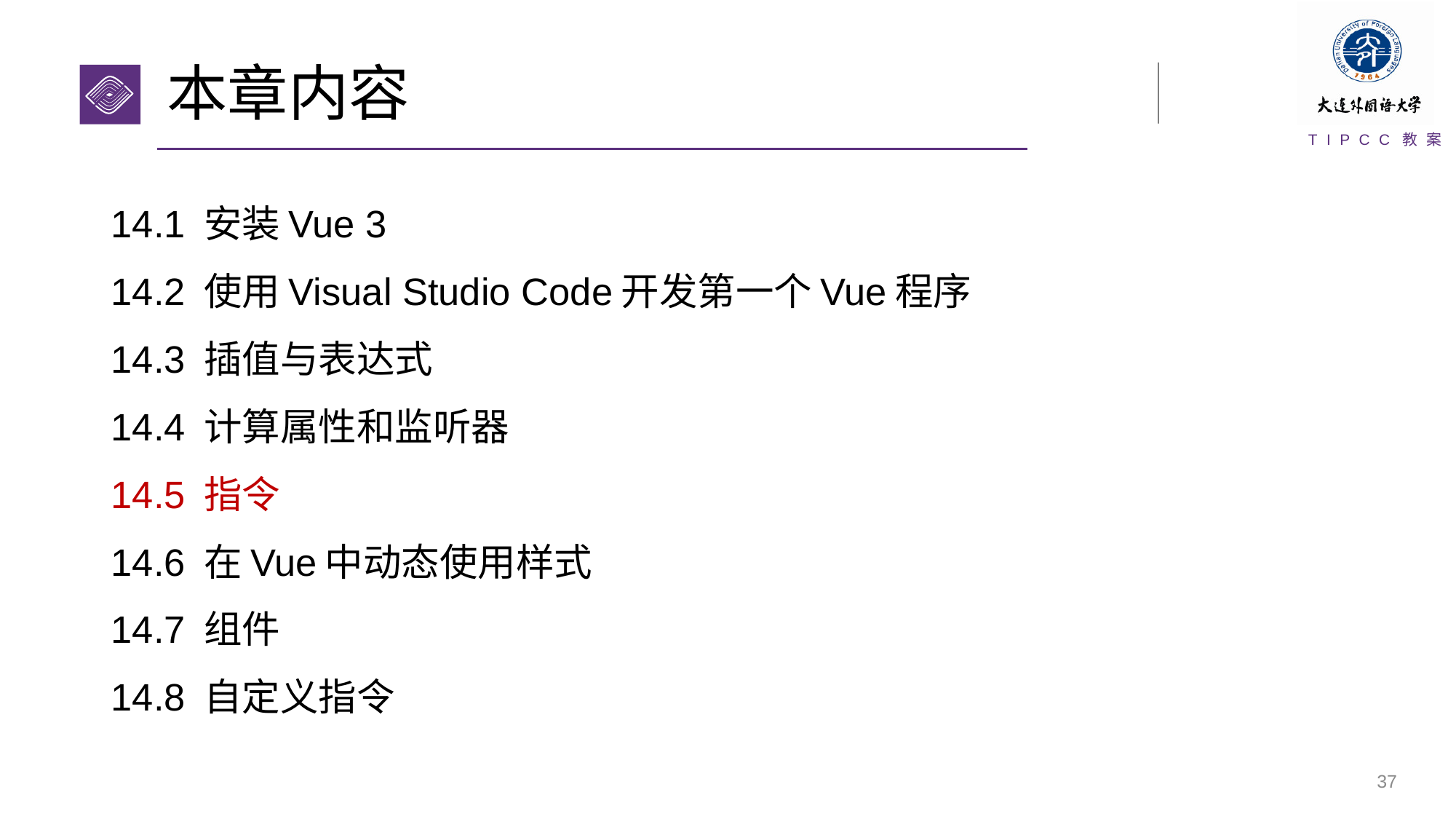

# 本章内容
14.1 安装Vue 3
14.2 使用Visual Studio Code开发第一个Vue程序
14.3 插值与表达式
14.4 计算属性和监听器
14.5 指令
14.6 在Vue中动态使用样式
14.7 组件
14.8 自定义指令
37